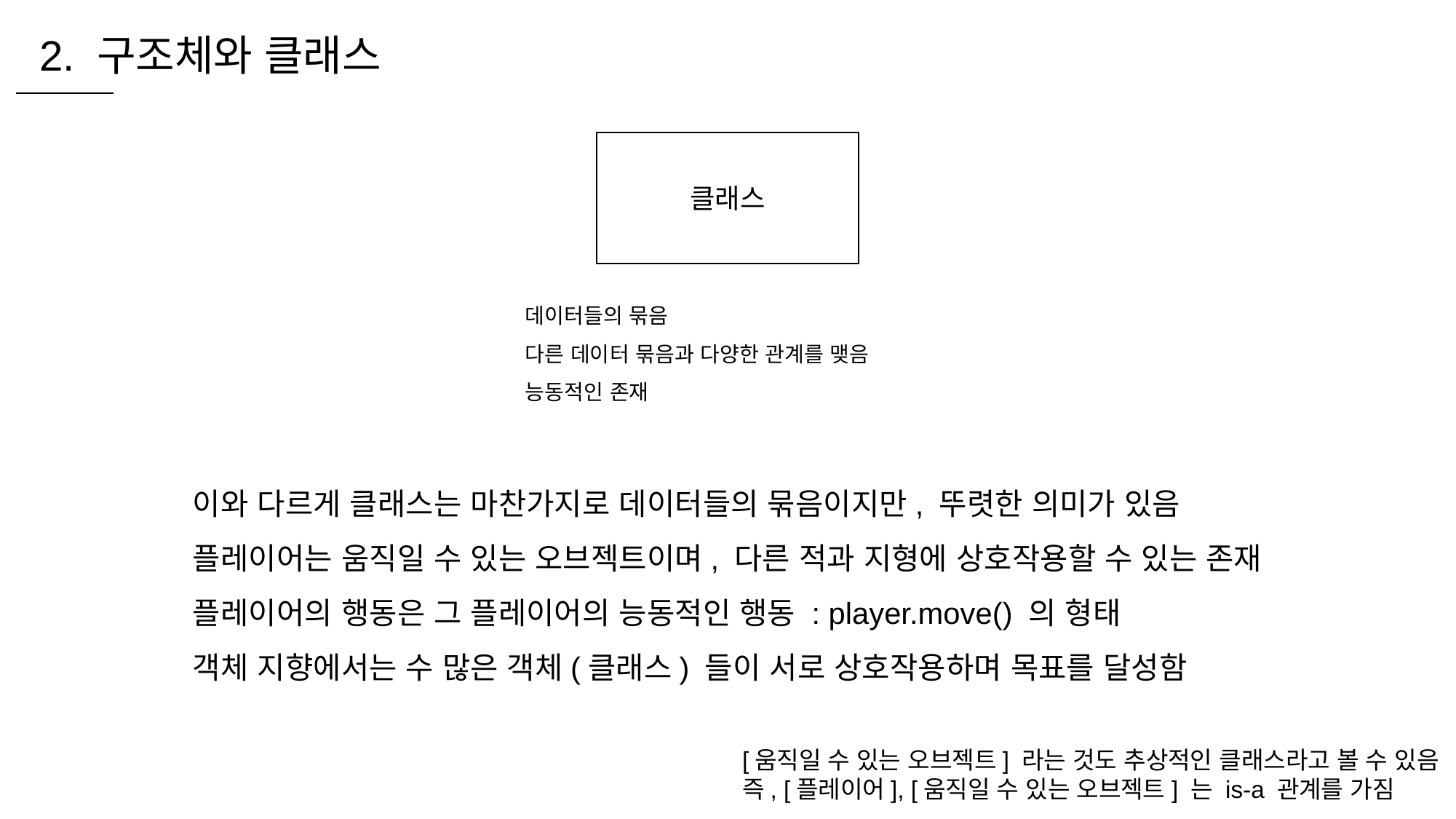

2. 구조체와 클래스
클래스
데이터들의 묶음
다른 데이터 묶음과 다양한 관계를 맺음
능동적인 존재
이와 다르게 클래스는 마찬가지로 데이터들의 묶음이지만, 뚜렷한 의미가 있음
플레이어는 움직일 수 있는 오브젝트이며, 다른 적과 지형에 상호작용할 수 있는 존재
플레이어의 행동은 그 플레이어의 능동적인 행동 : player.move() 의 형태
객체 지향에서는 수 많은 객체(클래스) 들이 서로 상호작용하며 목표를 달성함
[움직일 수 있는 오브젝트] 라는 것도 추상적인 클래스라고 볼 수 있음
즉, [플레이어], [움직일 수 있는 오브젝트] 는 is-a 관계를 가짐